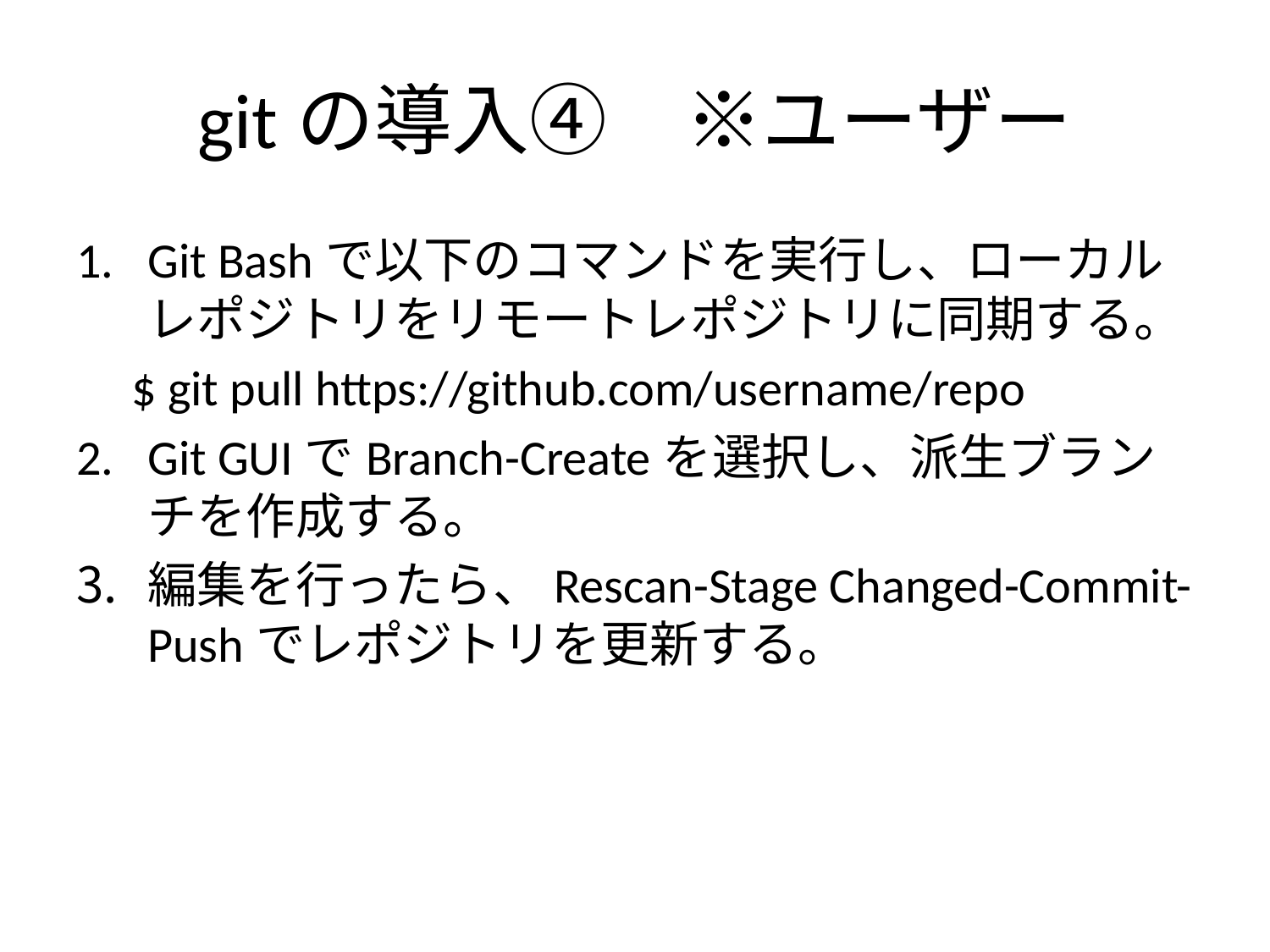

# gitの導入④　※ユーザー
Git Bashで以下のコマンドを実行し、ローカルレポジトリをリモートレポジトリに同期する。
$ git pull https://github.com/username/repo
Git GUIでBranch-Createを選択し、派生ブランチを作成する。
編集を行ったら、Rescan-Stage Changed-Commit-Pushでレポジトリを更新する。